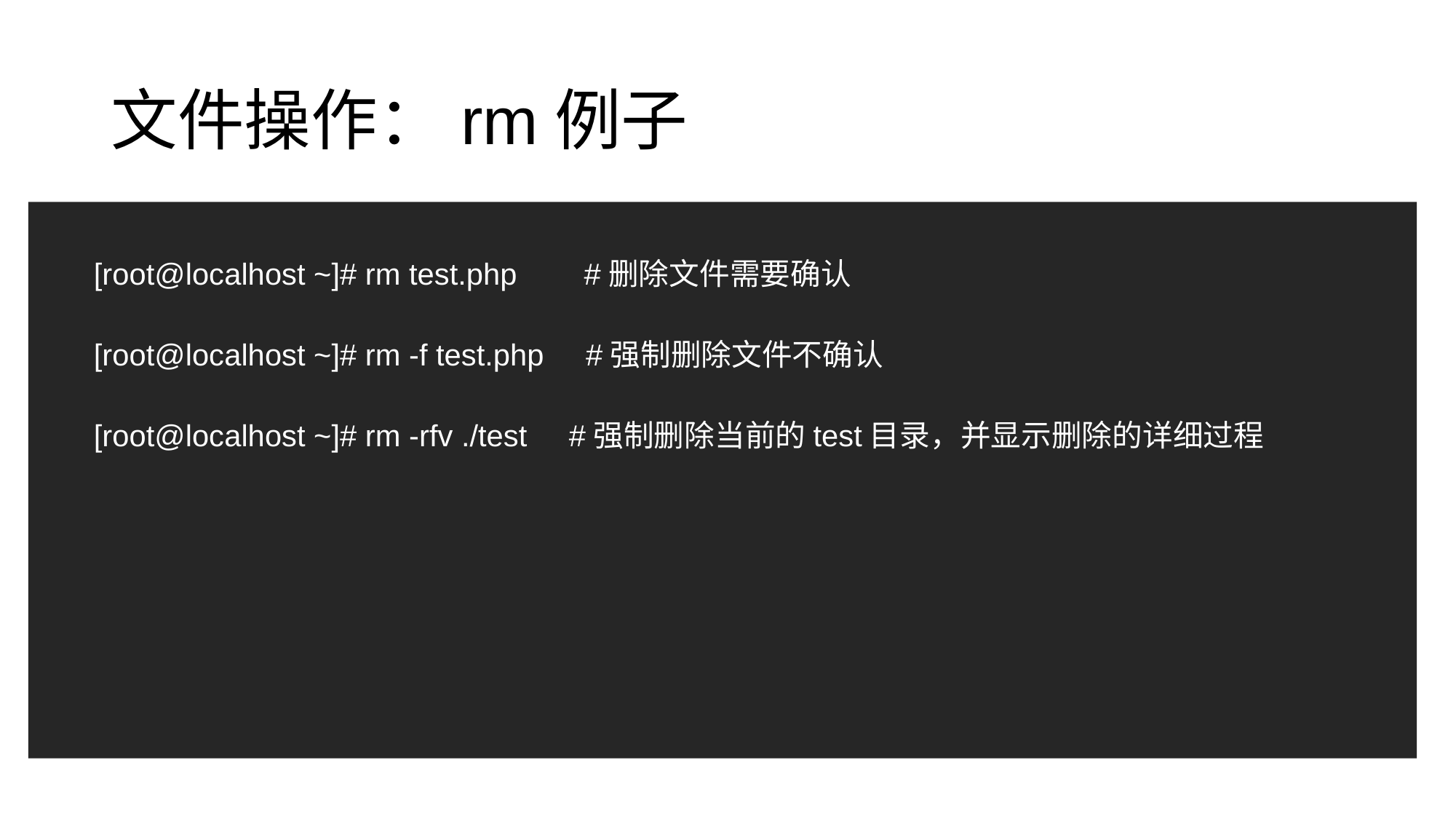

# 文件操作：rm例子

[root@localhost ~]# rm test.php        #删除文件需要确认

[root@localhost ~]# rm -f test.php     #强制删除文件不确认

[root@localhost ~]# rm -rfv ./test     #强制删除当前的test目录，并显示删除的详细过程